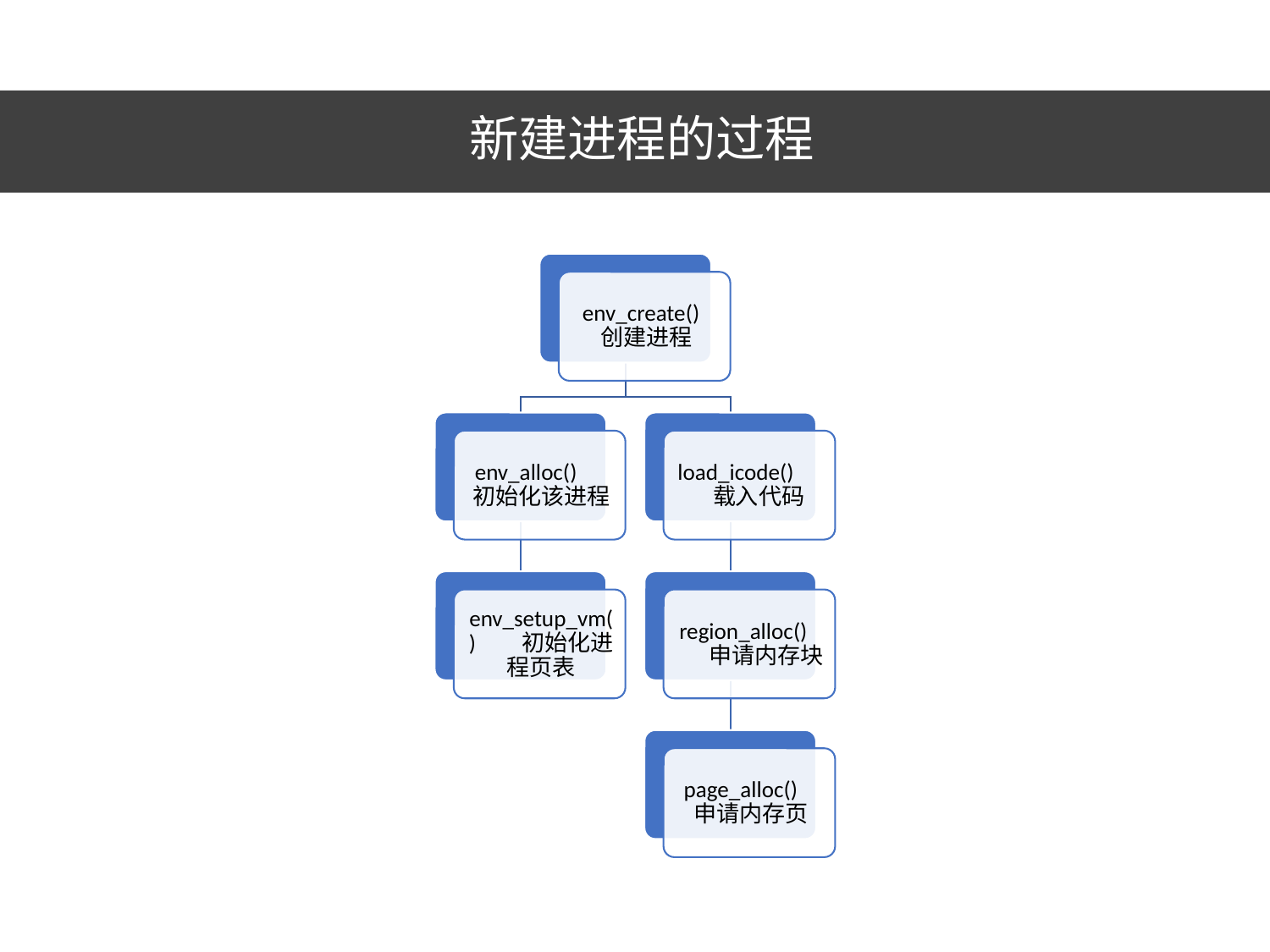

# 新建进程的过程

env_create()   创建进程
env_alloc()       初始化该进程
env_setup_vm()        初始化进程页表
load_icode()         载入代码
region_alloc()         申请内存块
page_alloc()     申请内存页